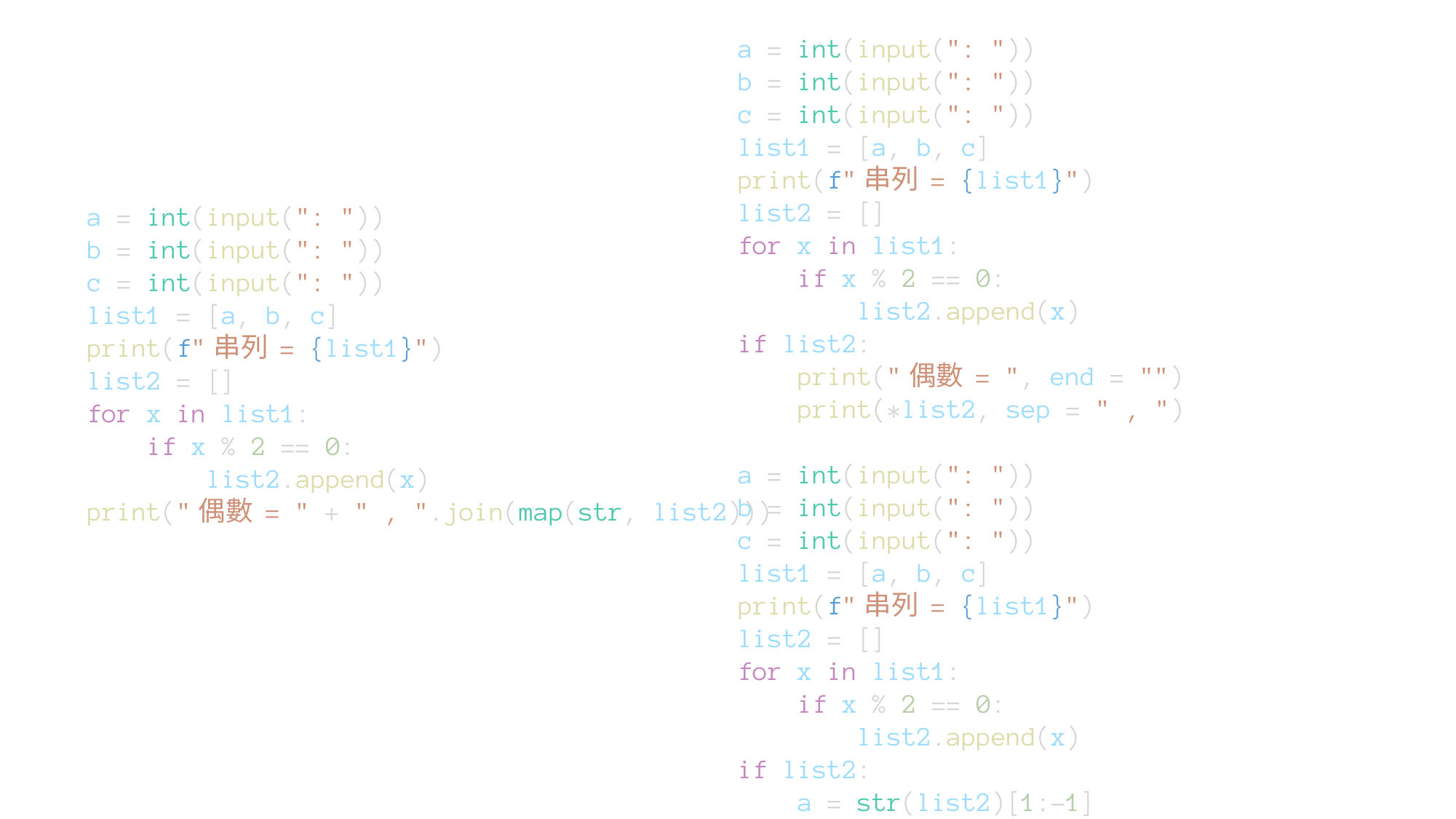

a = int(input(": "))
b = int(input(": "))
c = int(input(": "))
list1 = [a, b, c]
print(f"串列 = {list1}")
list2 = []
for x in list1:
    if x % 2 == 0:
        list2.append(x)
if list2:
    print("偶數 = ", end = "")
    print(*list2, sep = " , ")
a = int(input(": "))
b = int(input(": "))
c = int(input(": "))
list1 = [a, b, c]
print(f"串列 = {list1}")
list2 = []
for x in list1:
    if x % 2 == 0:
        list2.append(x)
if list2:
    a = str(list2)[1:-1]
    print(a)

a = int(input(": "))
b = int(input(": "))
c = int(input(": "))
list1 = [a, b, c]
print(f"串列 = {list1}")
list2 = []
for x in list1:
    if x % 2 == 0:
        list2.append(x)
print("偶數 = " + " , ".join(map(str, list2)))